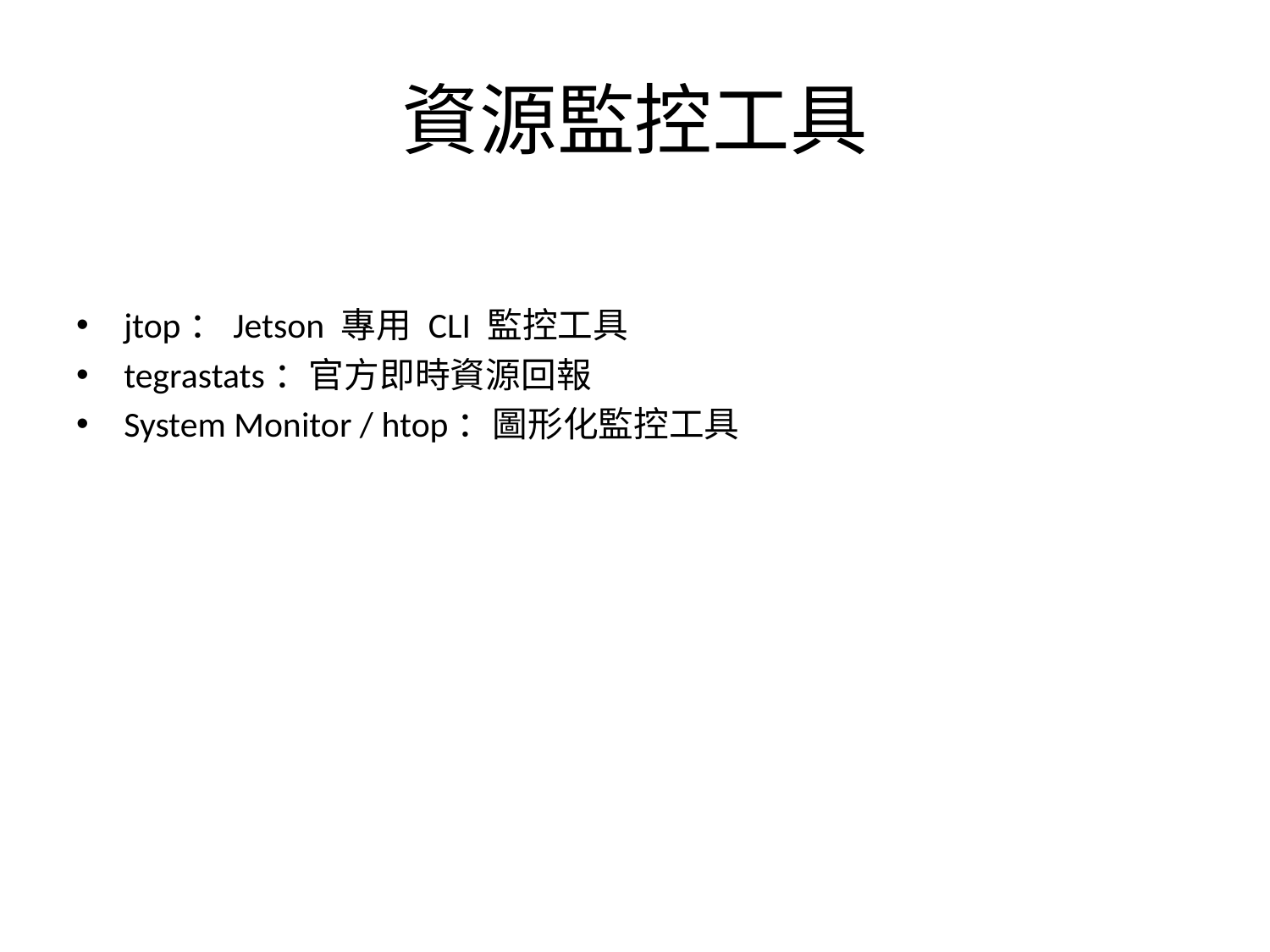

# 資源監控工具

jtop：Jetson 專用 CLI 監控工具
tegrastats：官方即時資源回報
System Monitor / htop：圖形化監控工具